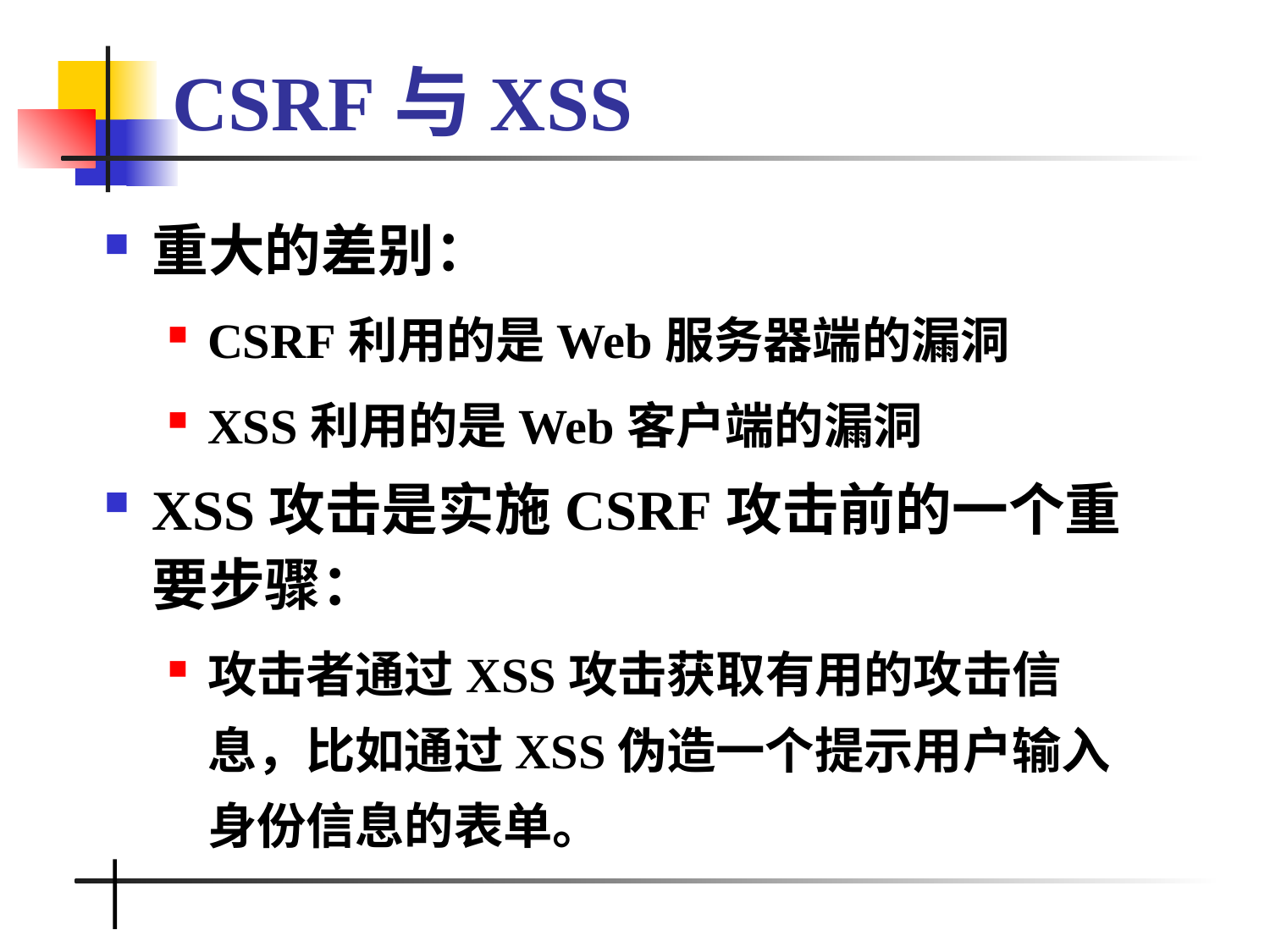

# CSRF与XSS
重大的差别：
CSRF利用的是Web服务器端的漏洞
XSS利用的是Web客户端的漏洞
XSS攻击是实施CSRF攻击前的一个重要步骤：
攻击者通过XSS攻击获取有用的攻击信息，比如通过XSS伪造一个提示用户输入身份信息的表单。